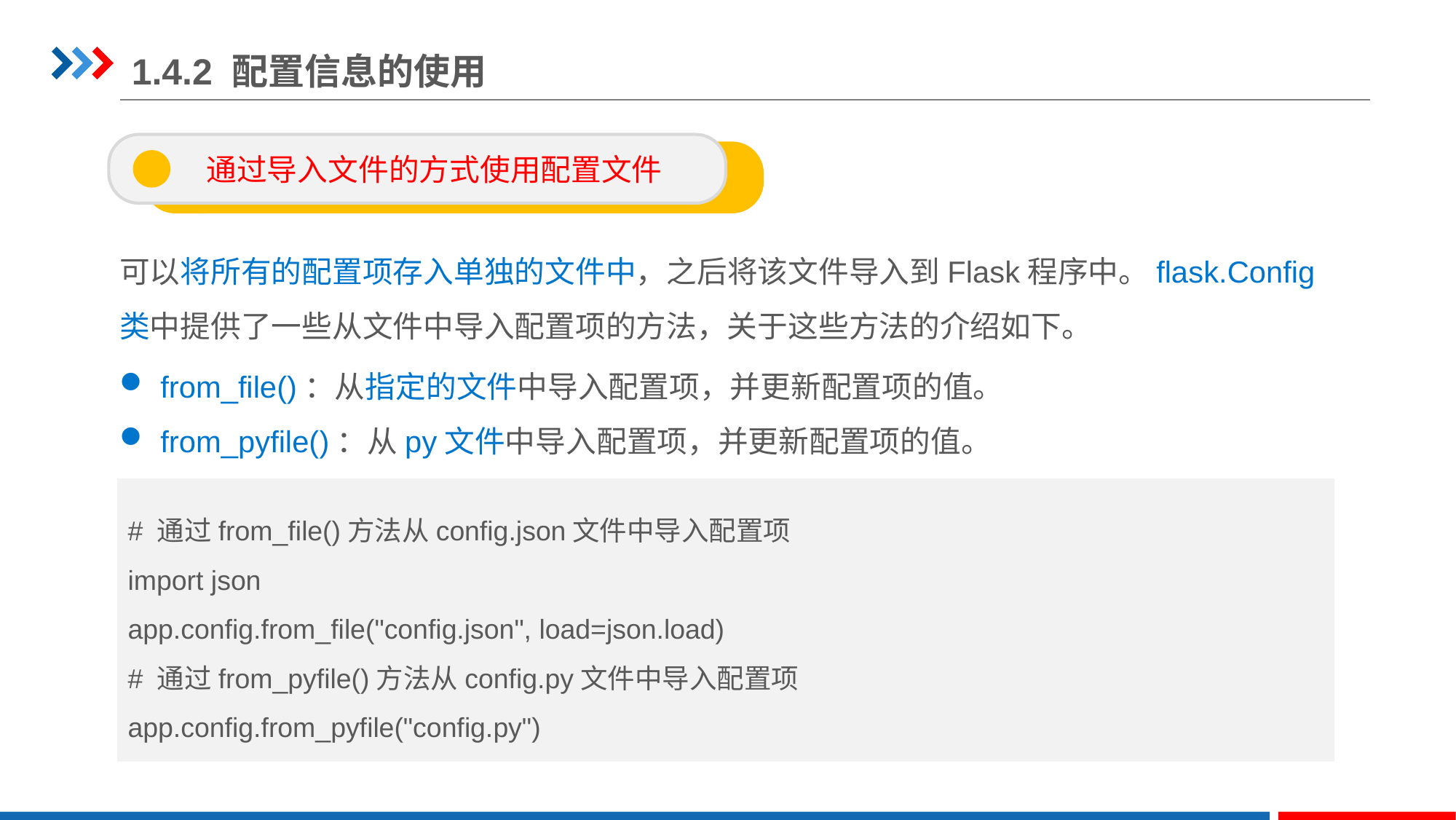

1.4.2 配置信息的使用
    通过导入文件的方式使用配置文件

可以将所有的配置项存入单独的文件中，之后将该文件导入到Flask程序中。flask.Config类中提供了一些从文件中导入配置项的方法，关于这些方法的介绍如下。
from_file()：从指定的文件中导入配置项，并更新配置项的值。
from_pyfile()：从py文件中导入配置项，并更新配置项的值。
# 通过from_file()方法从config.json文件中导入配置项
import json
app.config.from_file("config.json", load=json.load)
# 通过from_pyfile()方法从config.py文件中导入配置项
app.config.from_pyfile("config.py")